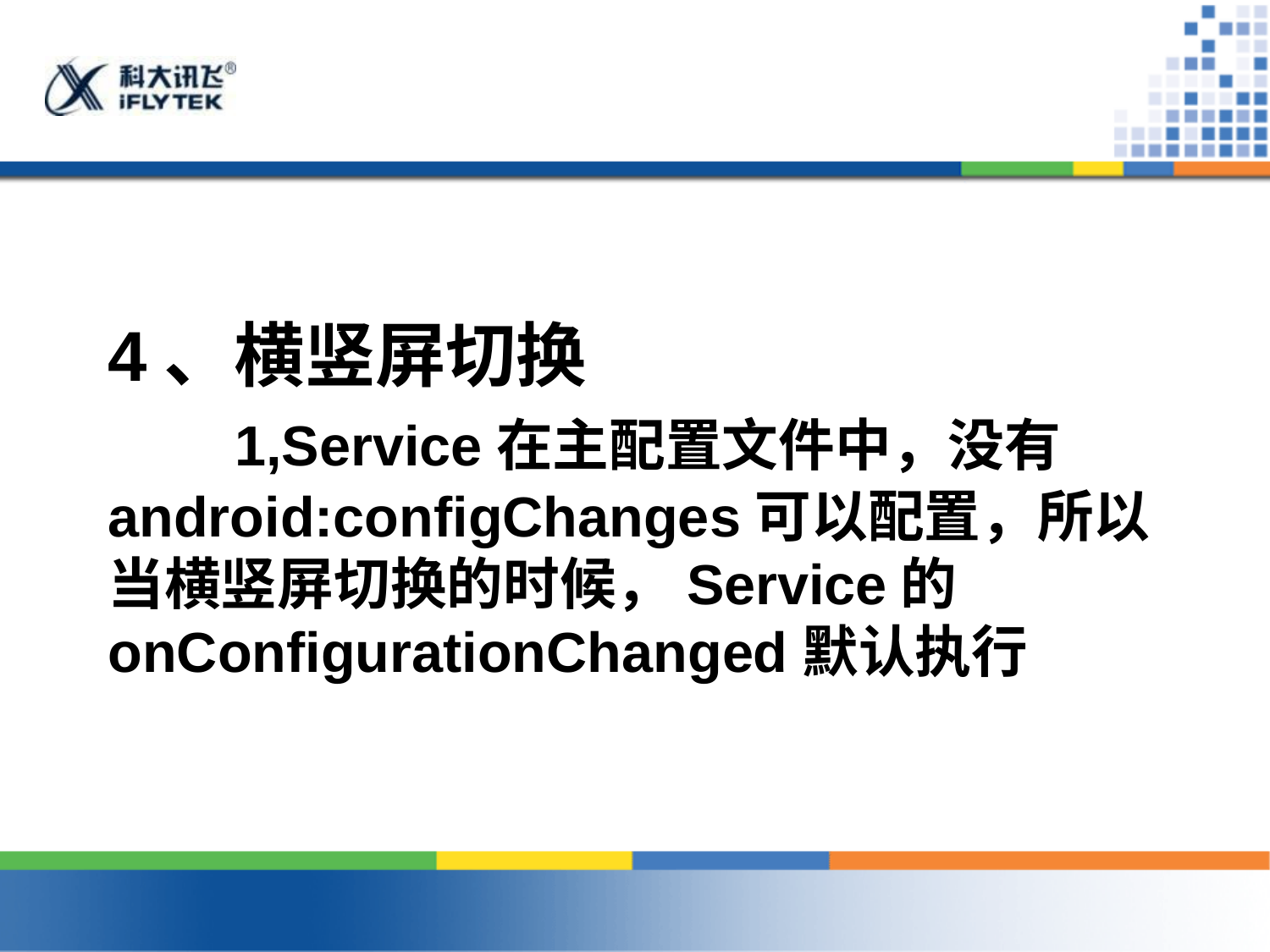

# 4、横竖屏切换 1,Service在主配置文件中，没有android:configChanges可以配置，所以当横竖屏切换的时候，Service的onConfigurationChanged默认执行